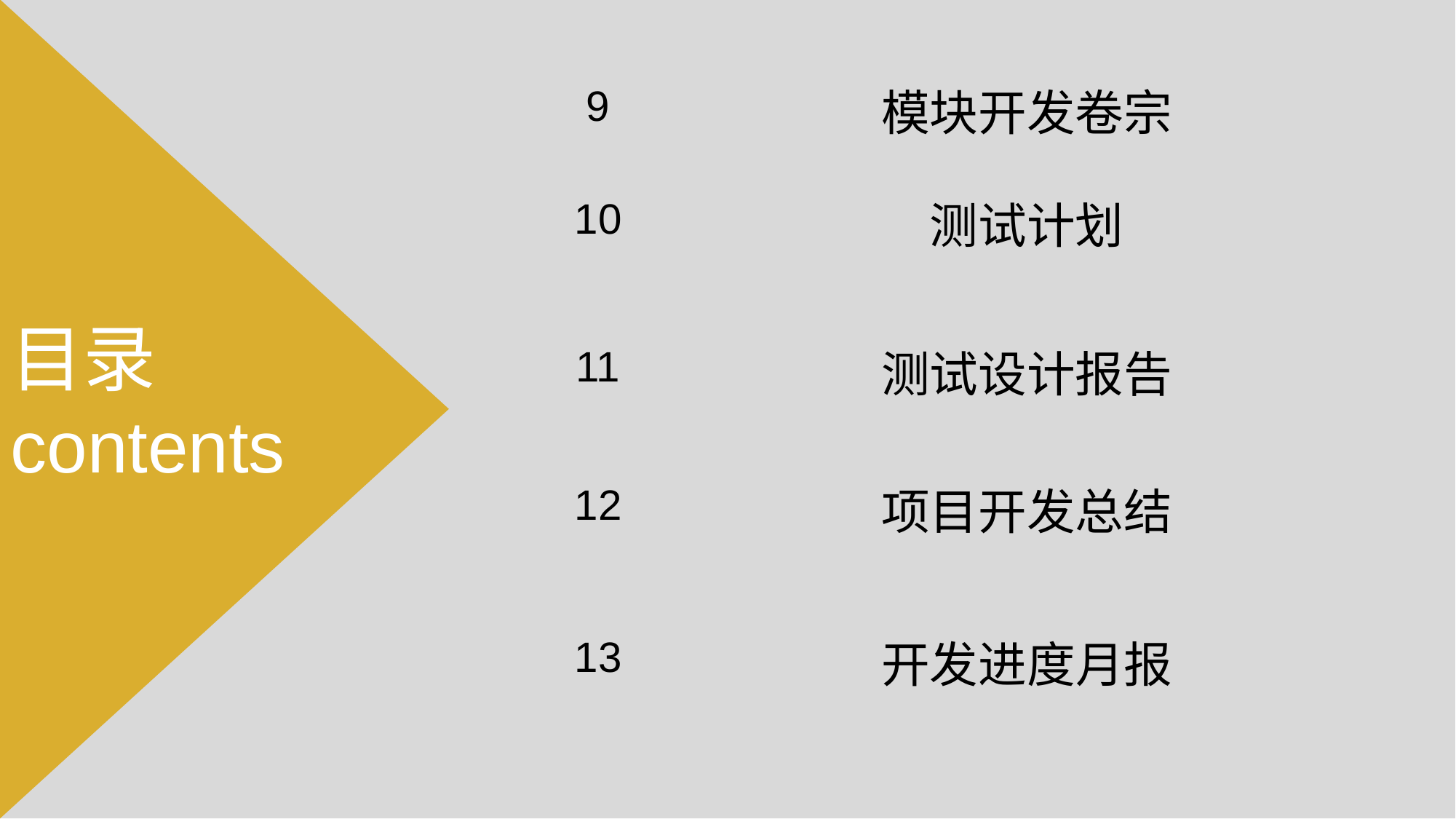

9
模块开发卷宗
10
测试计划
11
测试设计报告
12
项目开发总结
13
开发进度月报